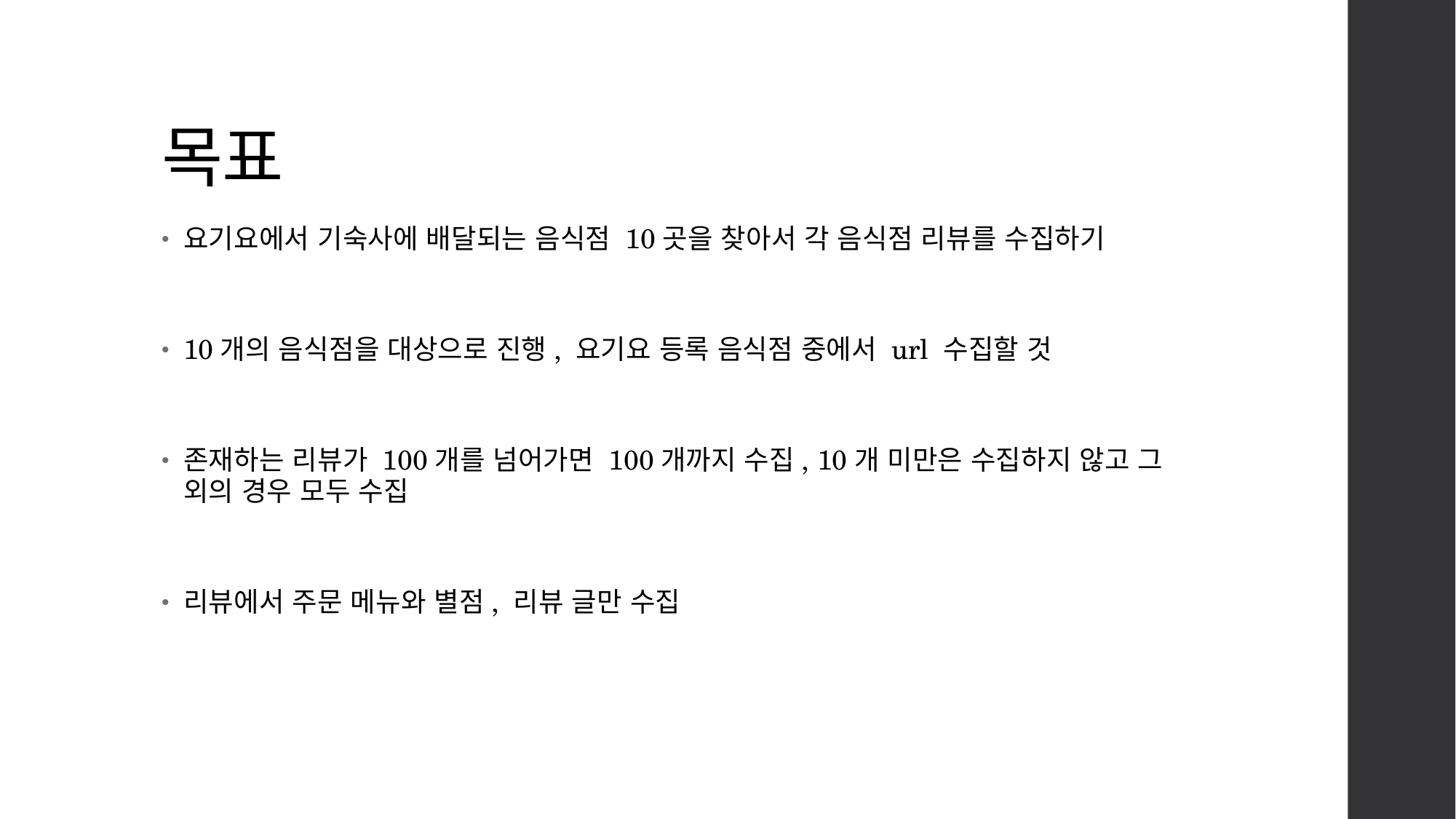

# 목표
요기요에서 기숙사에 배달되는 음식점 10곳을 찾아서 각 음식점 리뷰를 수집하기

10개의 음식점을 대상으로 진행, 요기요 등록 음식점 중에서 url 수집할 것

존재하는 리뷰가 100개를 넘어가면 100개까지 수집, 10개 미만은 수집하지 않고 그 외의 경우 모두 수집

리뷰에서 주문 메뉴와 별점, 리뷰 글만 수집